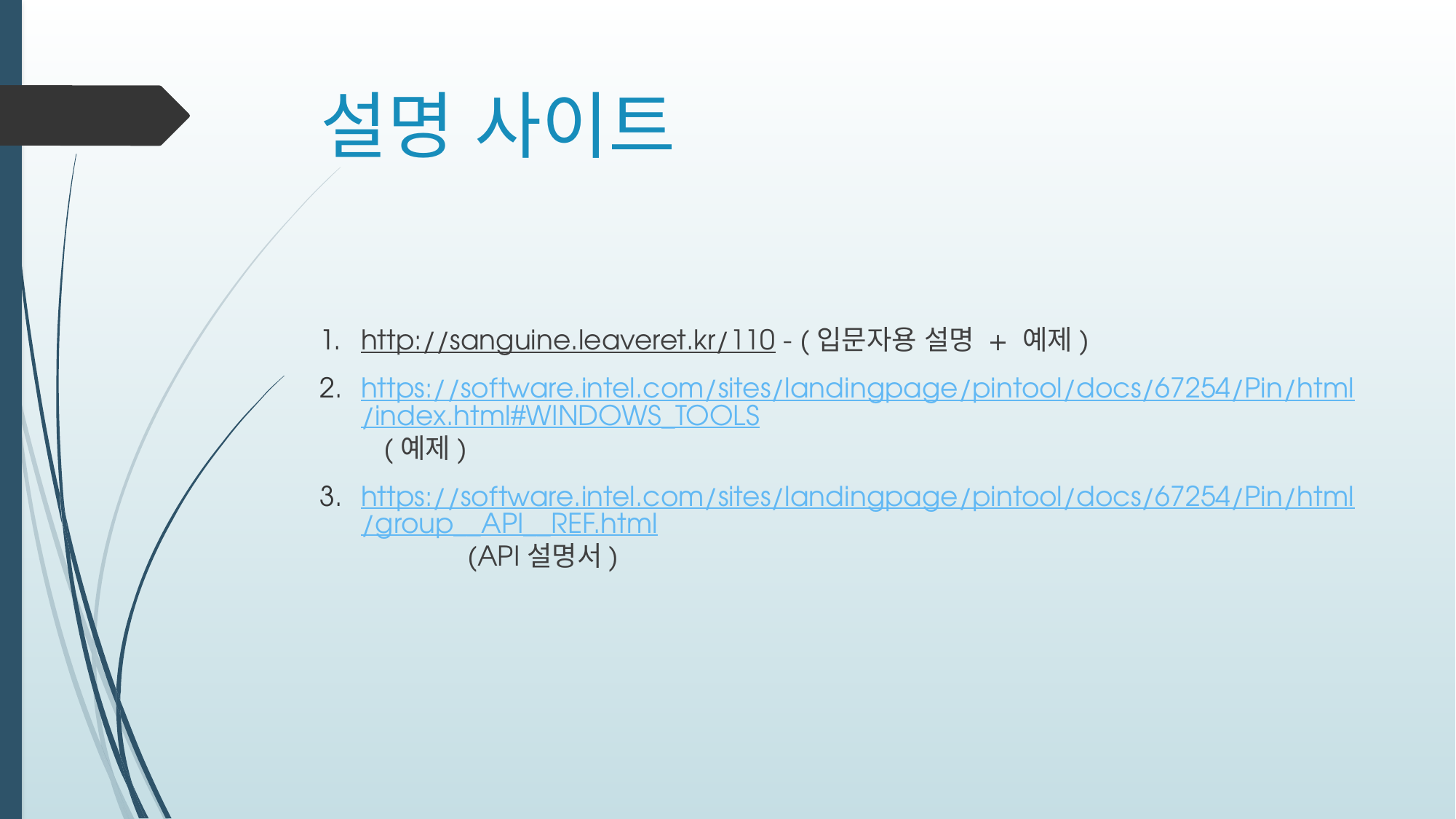

# 설명 사이트
http://sanguine.leaveret.kr/110 - (입문자용 설명 + 예제)
https://software.intel.com/sites/landingpage/pintool/docs/67254/Pin/html/index.html#WINDOWS_TOOLS   (예제)
https://software.intel.com/sites/landingpage/pintool/docs/67254/Pin/html/group__API__REF.html              (API설명서)